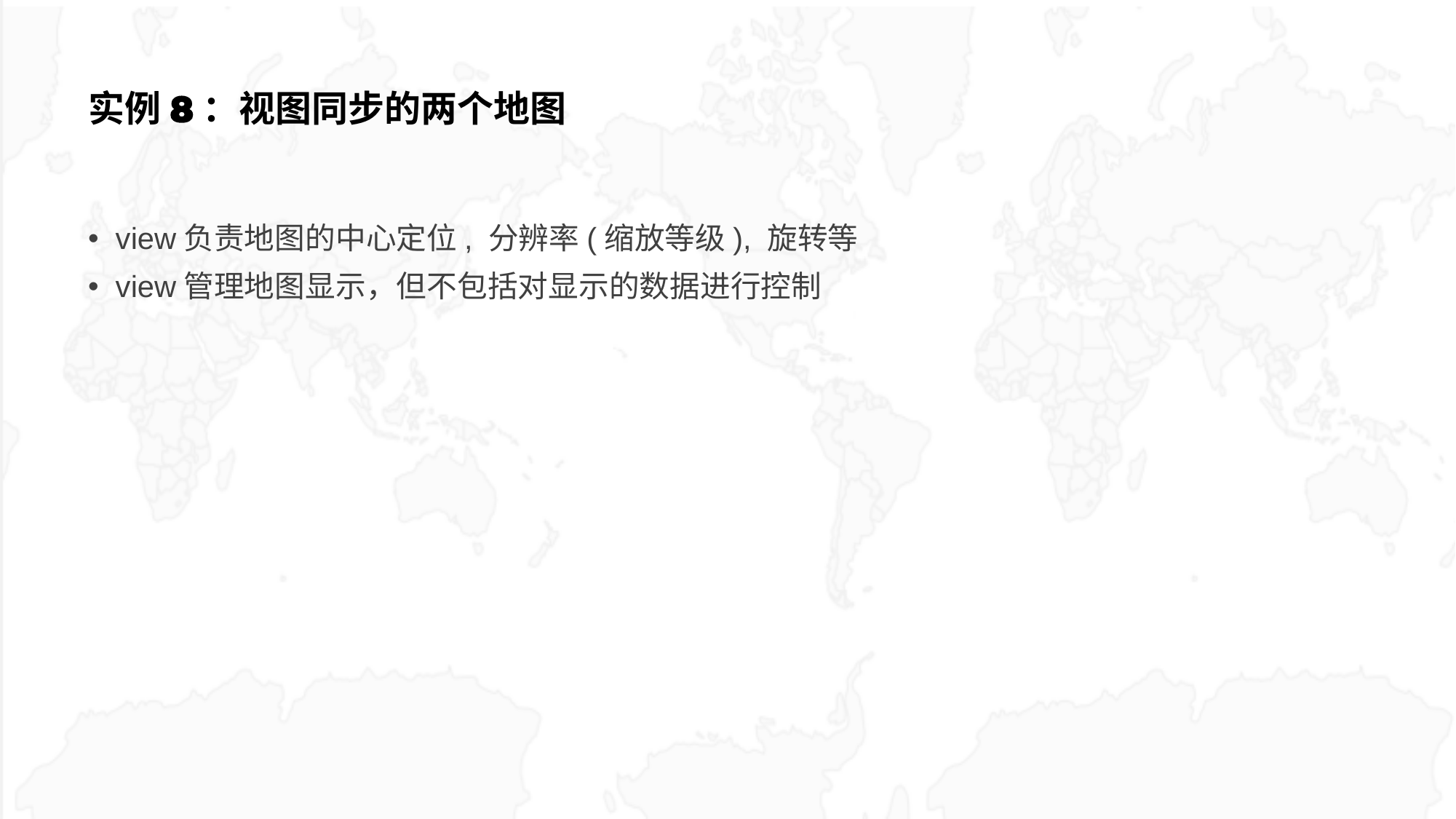

# 实例8：视图同步的两个地图
view负责地图的中心定位, 分辨率(缩放等级), 旋转等
view管理地图显示，但不包括对显示的数据进行控制